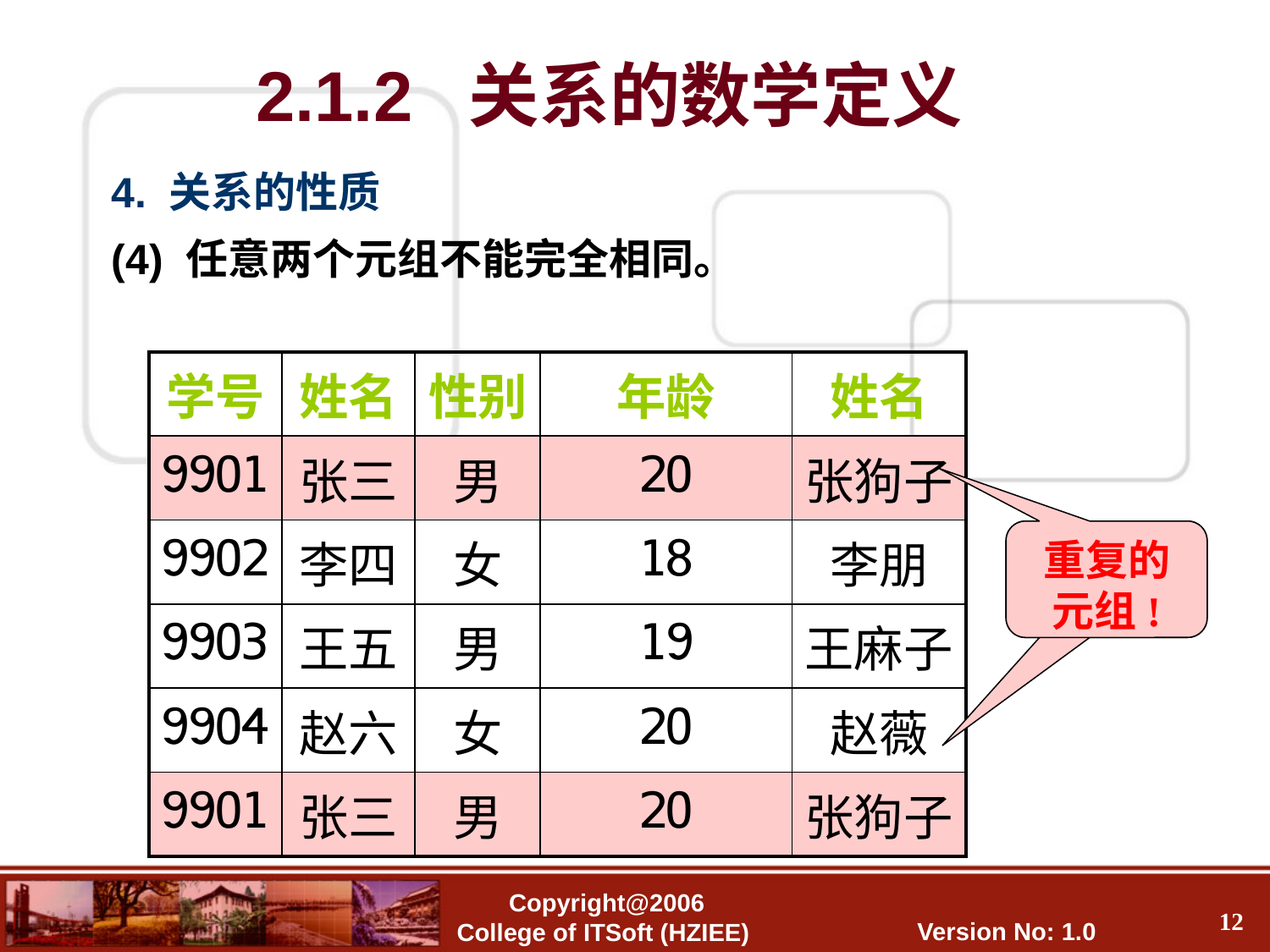

2.1.2  关系的数学定义
4. 关系的性质
(4) 任意两个元组不能完全相同。
| 学号 | 姓名 | 性别 | 年龄 | 姓名 |
| --- | --- | --- | --- | --- |
| 9901 | 张三 | 男 | 20 | 张狗子 |
| 9902 | 李四 | 女 | 18 | 李朋 |
| 9903 | 王五 | 男 | 19 | 王麻子 |
| 9904 | 赵六 | 女 | 20 | 赵薇 |
| 9901 | 张三 | 男 | 20 | 张狗子 |
重复的
元组
重复的
元组!